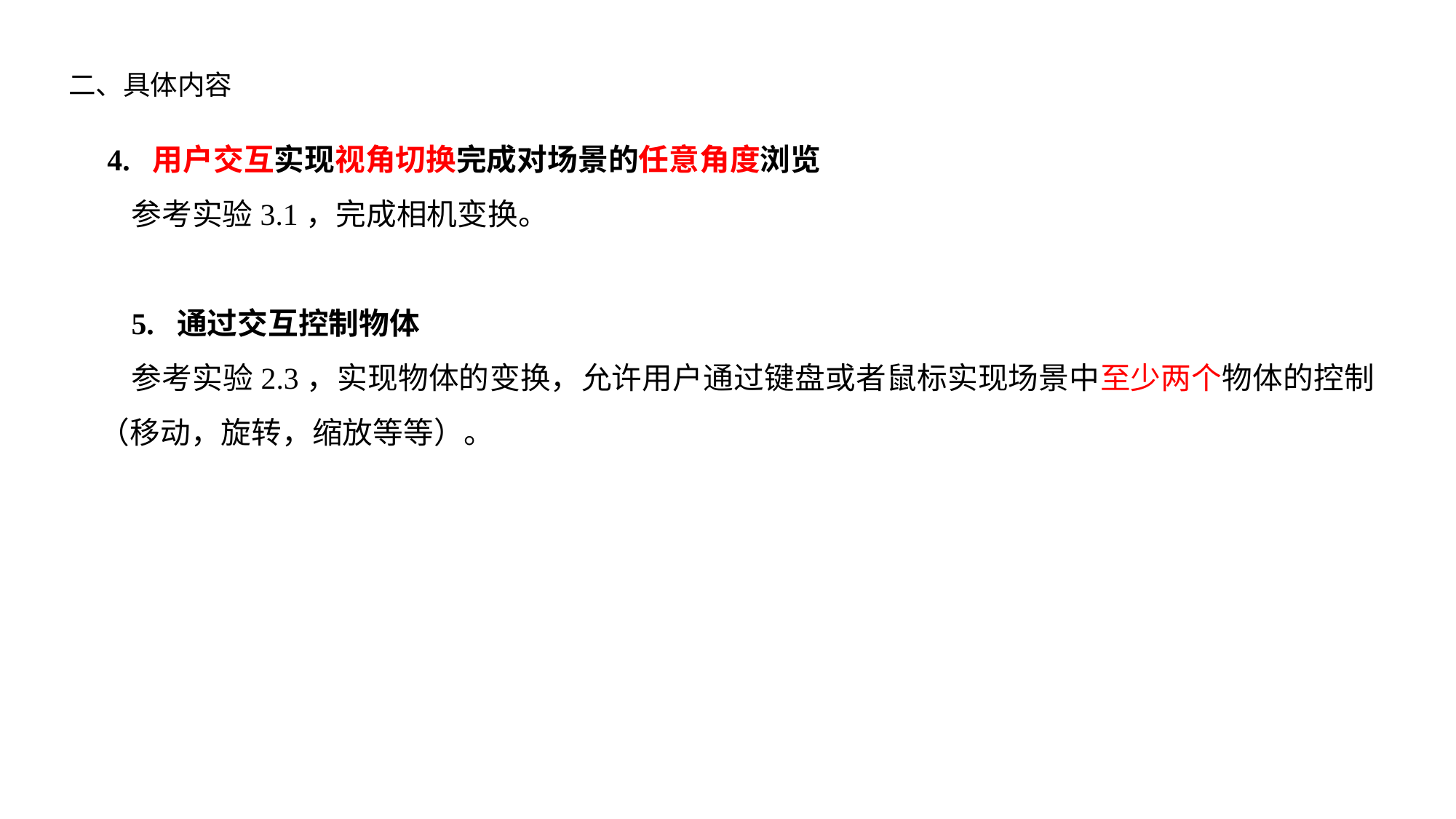

二、具体内容
 4.  用户交互实现视角切换完成对场景的任意角度浏览
参考实验3.1，完成相机变换。

5.  通过交互控制物体
参考实验2.3，实现物体的变换，允许用户通过键盘或者鼠标实现场景中至少两个物体的控制（移动，旋转，缩放等等）。